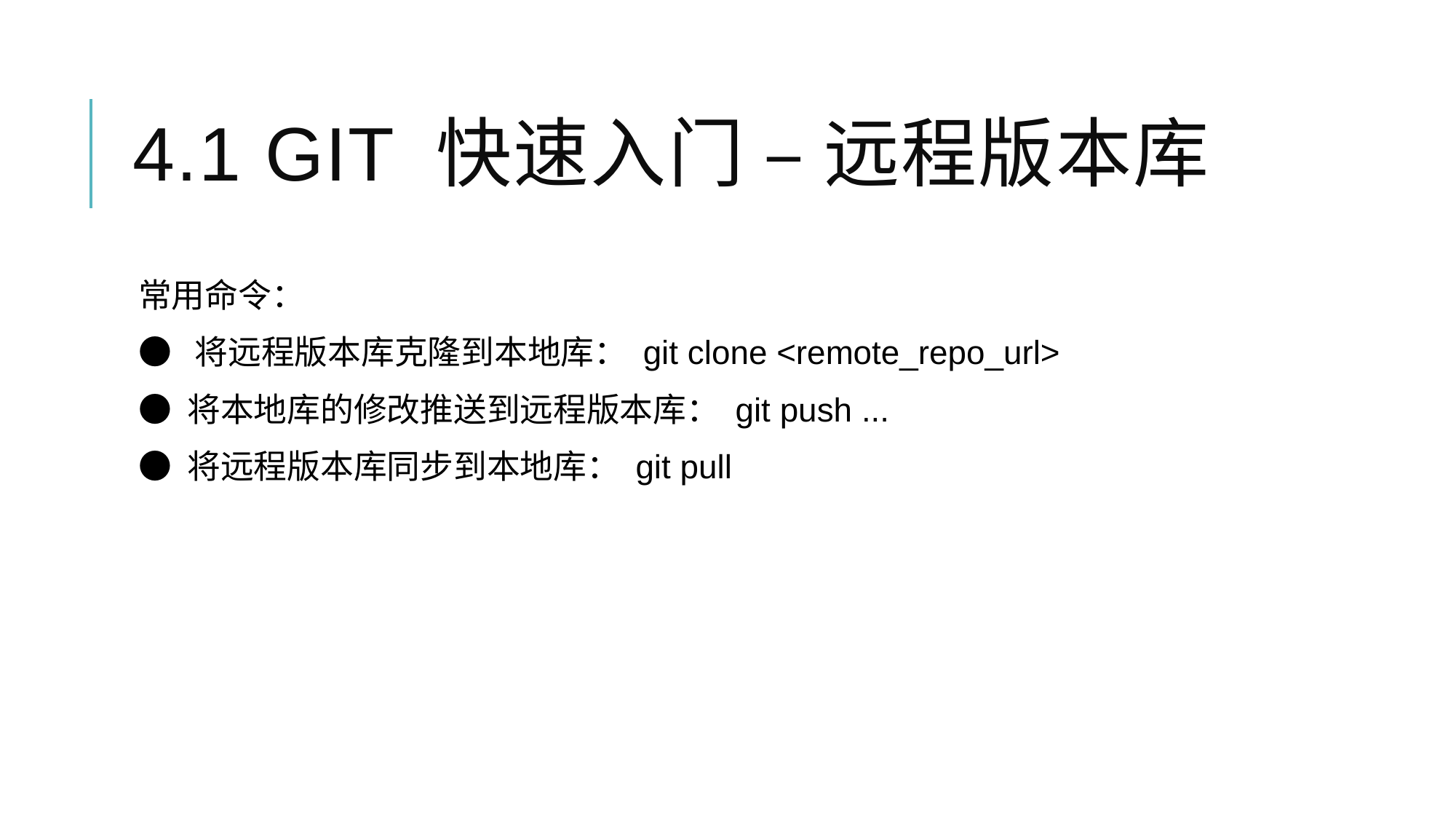

# 4.1 Git 快速入门 – 远程版本库
常用命令：
●  将远程版本库克隆到本地库： git clone <remote_repo_url>
● 将本地库的修改推送到远程版本库： git push ...
● 将远程版本库同步到本地库： git pull